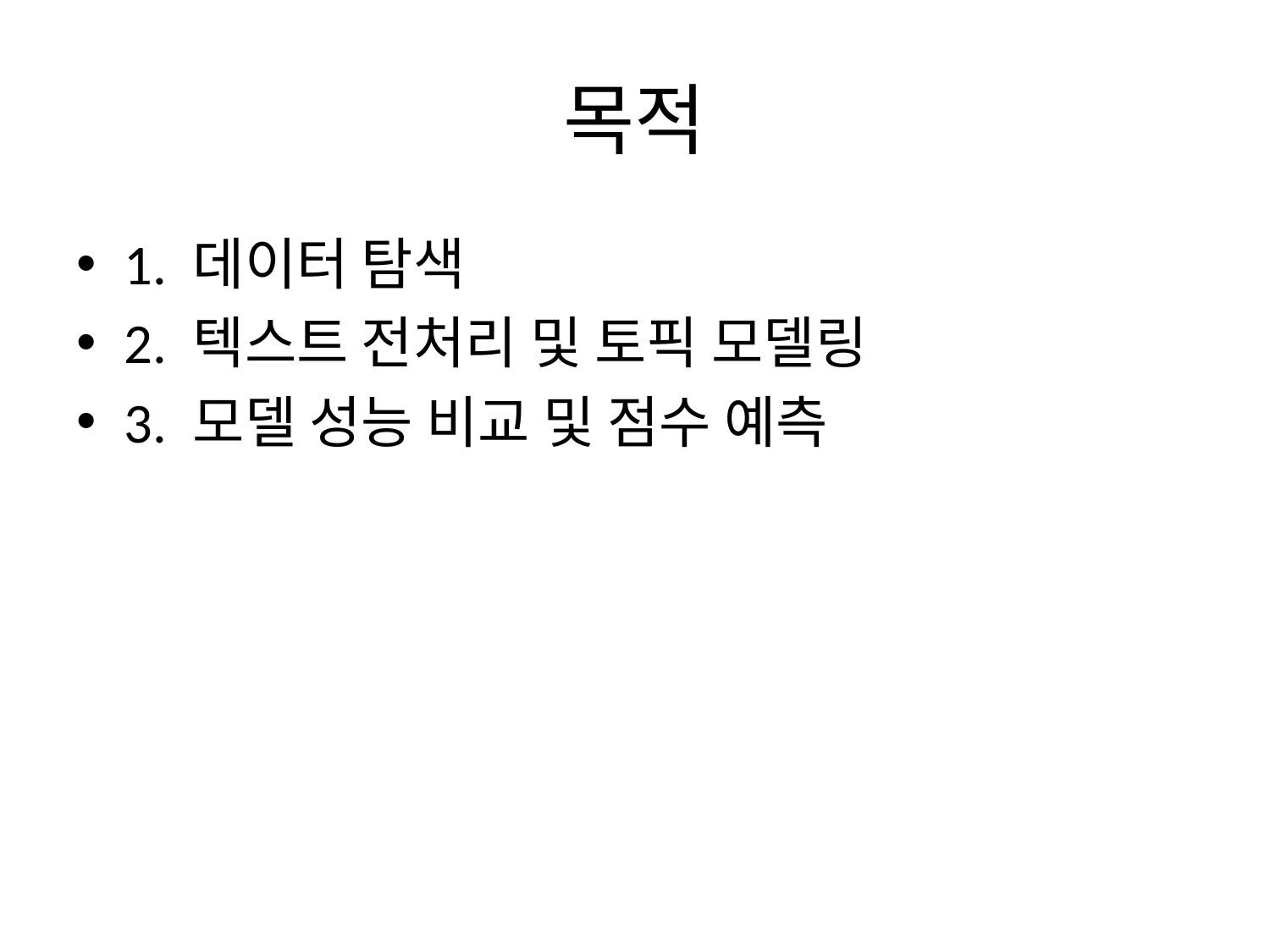

# 목적
1. 데이터 탐색
2. 텍스트 전처리 및 토픽 모델링
3. 모델 성능 비교 및 점수 예측